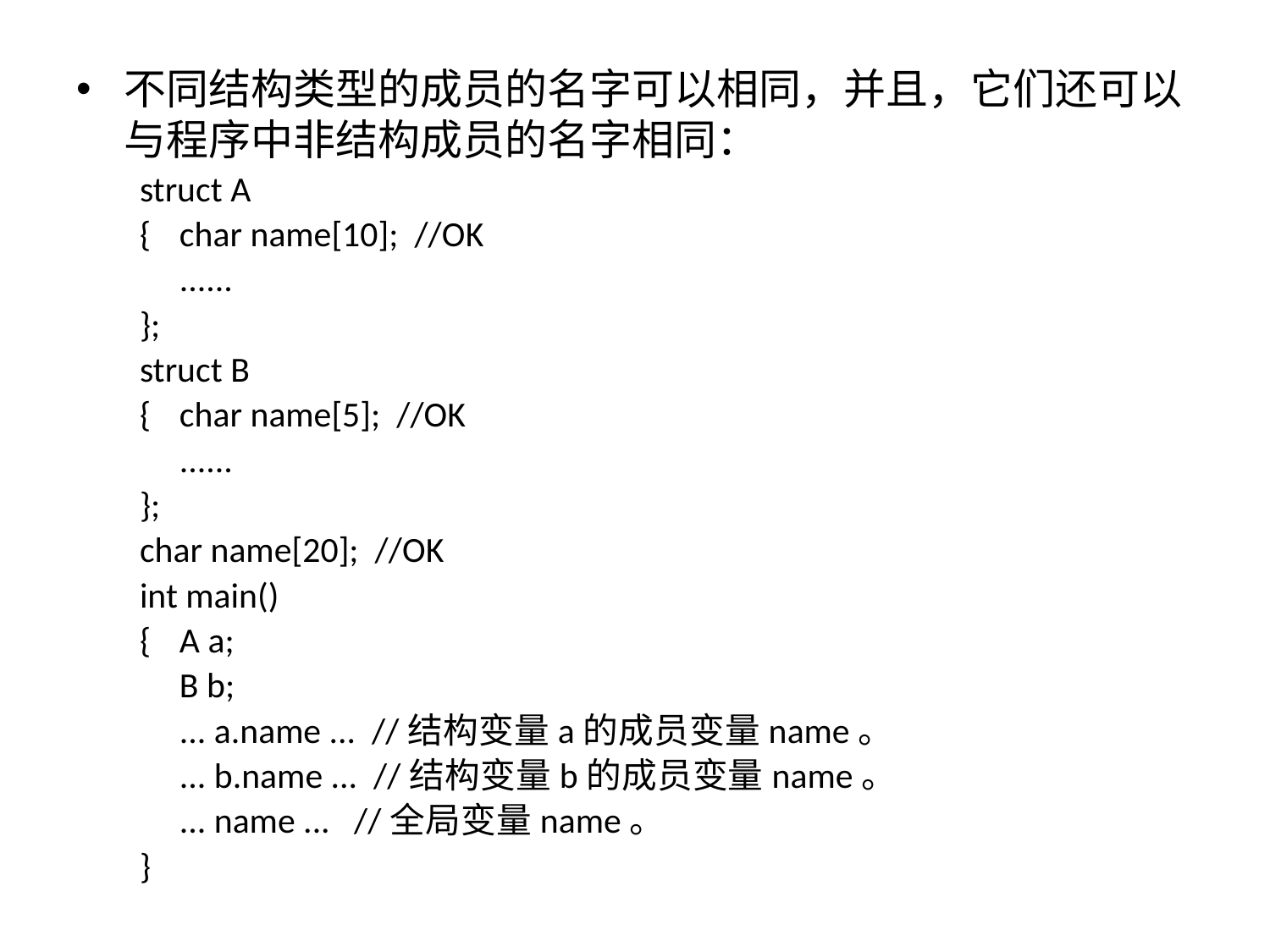

不同结构类型的成员的名字可以相同，并且，它们还可以与程序中非结构成员的名字相同：
struct A
{	char name[10];  //OK
	......
};
struct B
{	char name[5];  //OK
	......
};
char name[20];  //OK
int main()
{	A a;
	B b;
	... a.name ...  //结构变量a的成员变量name。
	... b.name ...  //结构变量b的成员变量name。
	... name ...   //全局变量name。
}